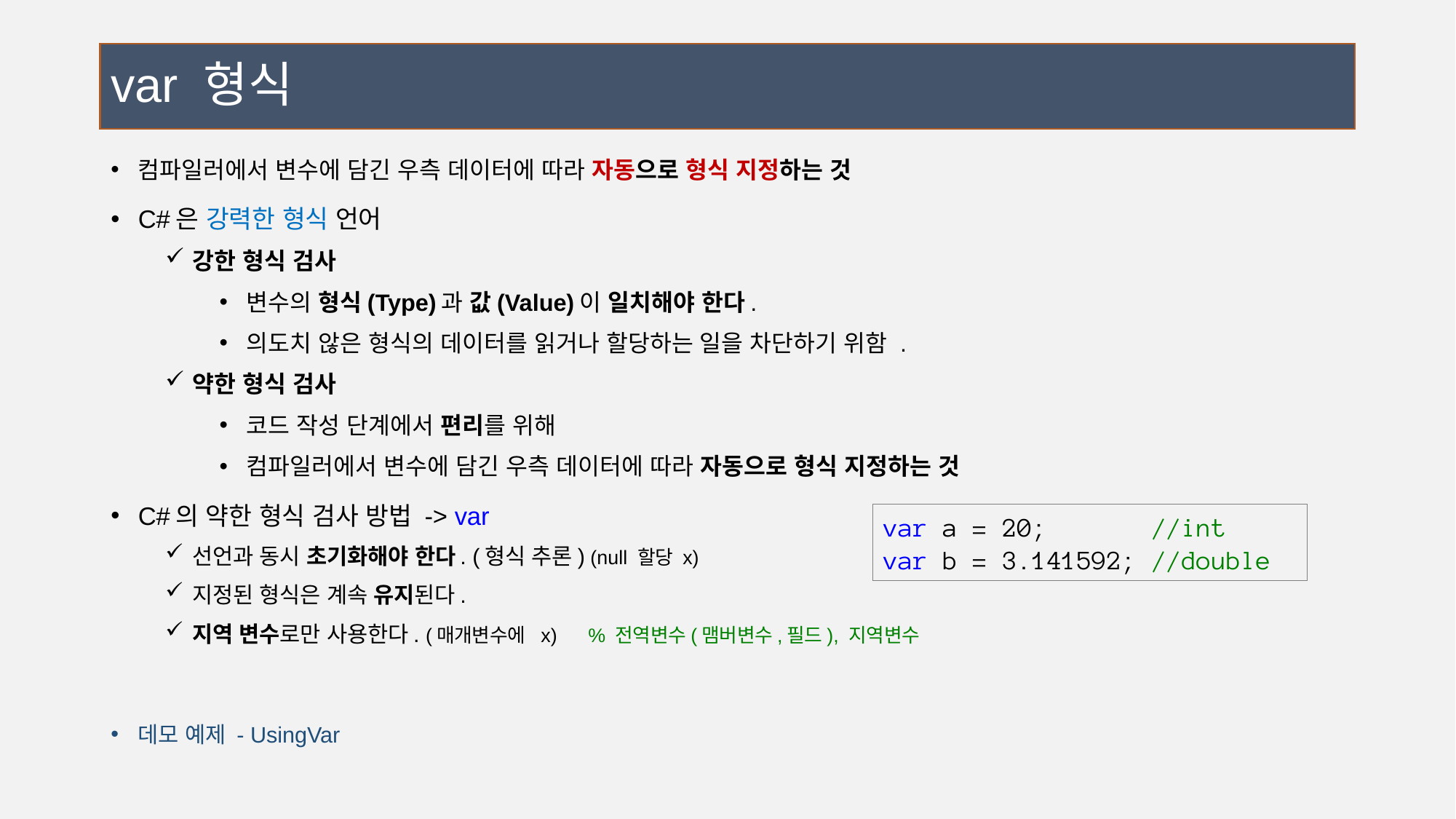

# var 형식
컴파일러에서 변수에 담긴 우측 데이터에 따라 자동으로 형식 지정하는 것
C#은 강력한 형식 언어
강한 형식 검사
변수의 형식(Type)과 값(Value)이 일치해야 한다.
의도치 않은 형식의 데이터를 읽거나 할당하는 일을 차단하기 위함 .
약한 형식 검사
코드 작성 단계에서 편리를 위해
컴파일러에서 변수에 담긴 우측 데이터에 따라 자동으로 형식 지정하는 것
C#의 약한 형식 검사 방법 -> var
선언과 동시 초기화해야 한다. (형식 추론) (null 할당 x)
지정된 형식은 계속 유지된다.
지역 변수로만 사용한다. (매개변수에  x)     % 전역변수(맴버변수,필드), 지역변수

데모 예제 - UsingVar

var a = 20;       //int
var b = 3.141592; //double